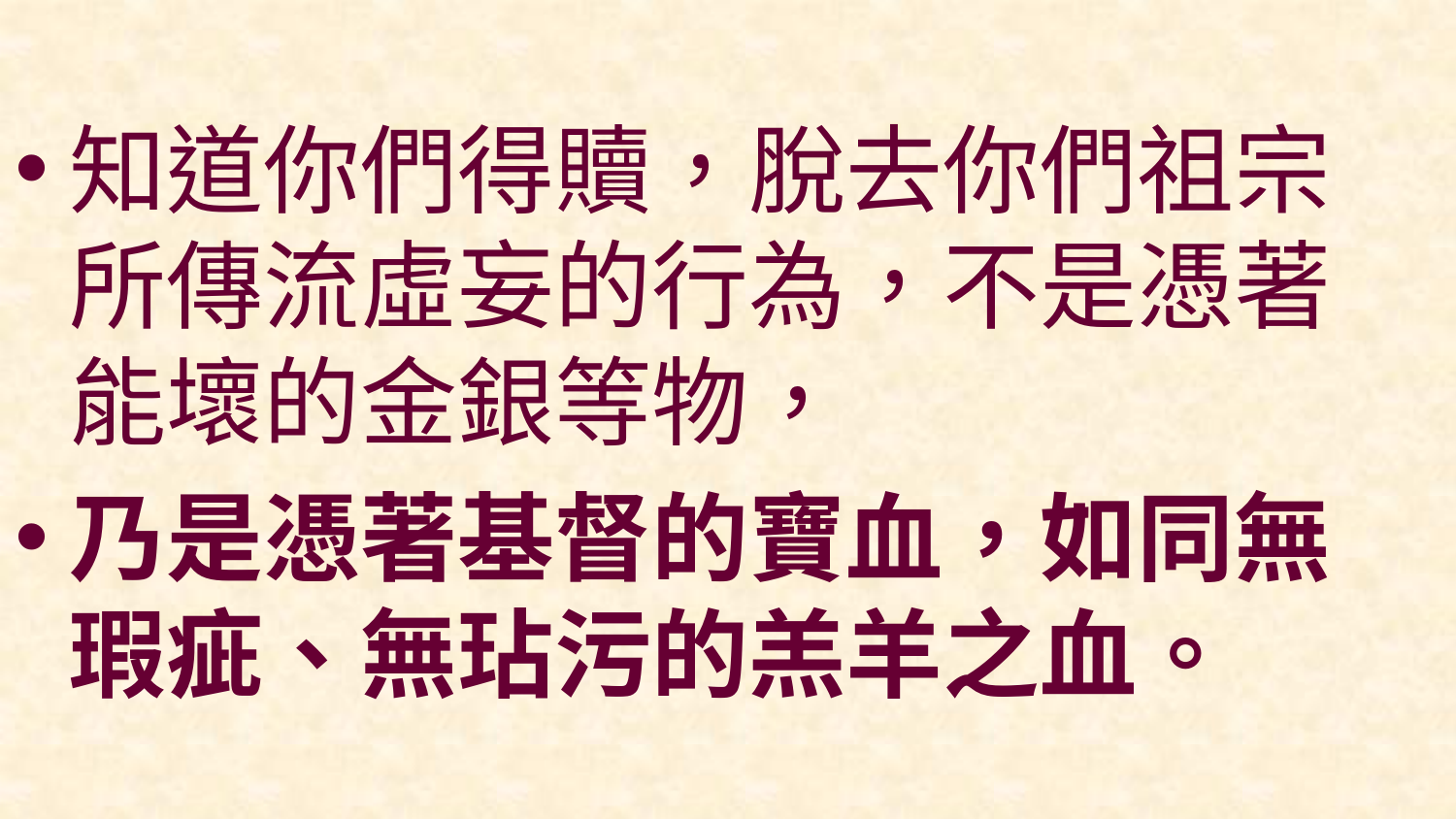

知道你們得贖，脫去你們祖宗所傳流虛妄的行為，不是憑著能壞的金銀等物，
乃是憑著基督的寶血，如同無瑕疵、無玷污的羔羊之血。